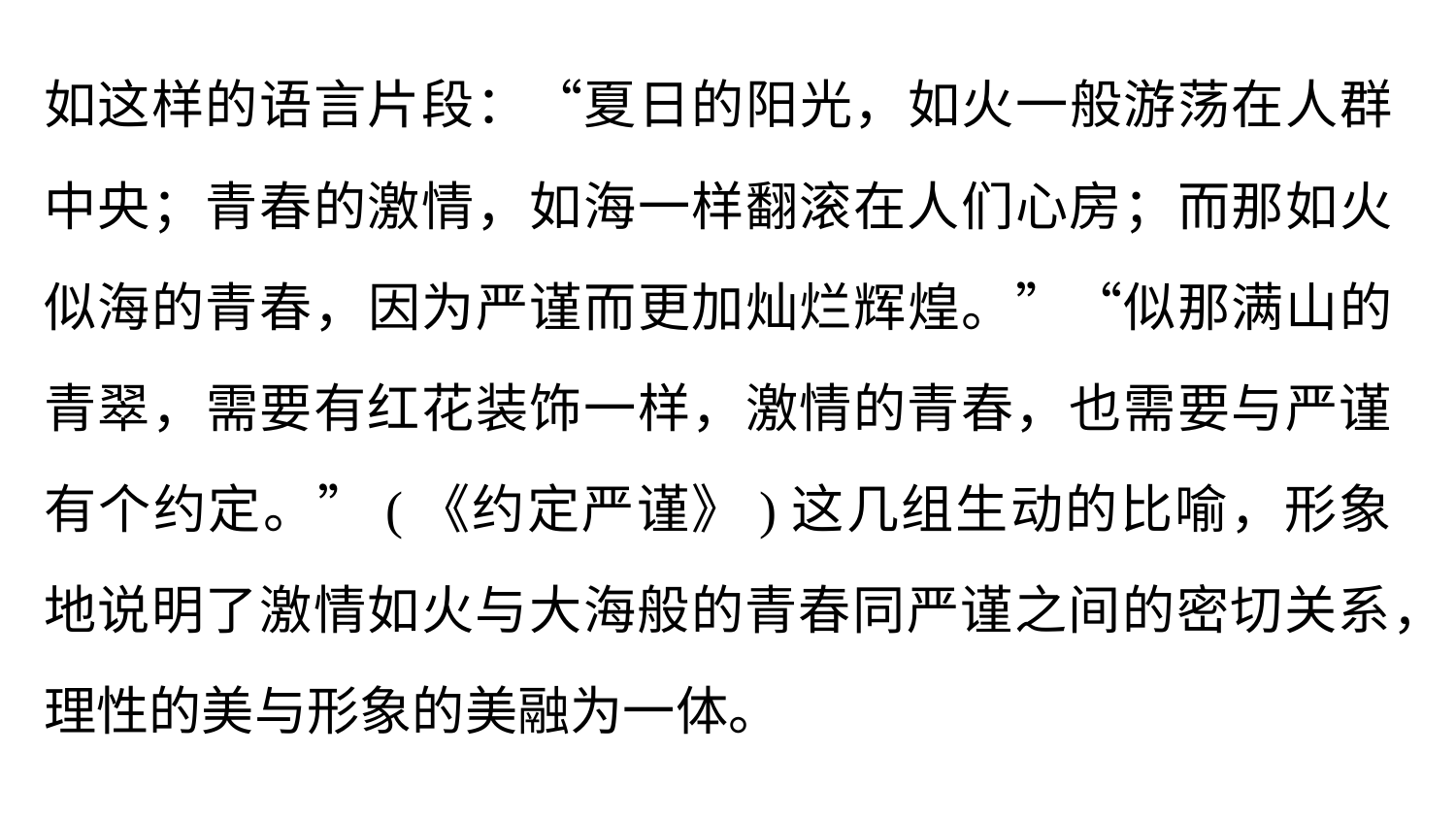

如这样的语言片段：“夏日的阳光，如火一般游荡在人群中央；青春的激情，如海一样翻滚在人们心房；而那如火似海的青春，因为严谨而更加灿烂辉煌。”“似那满山的青翠，需要有红花装饰一样，激情的青春，也需要与严谨有个约定。”(《约定严谨》)这几组生动的比喻，形象地说明了激情如火与大海般的青春同严谨之间的密切关系，理性的美与形象的美融为一体。